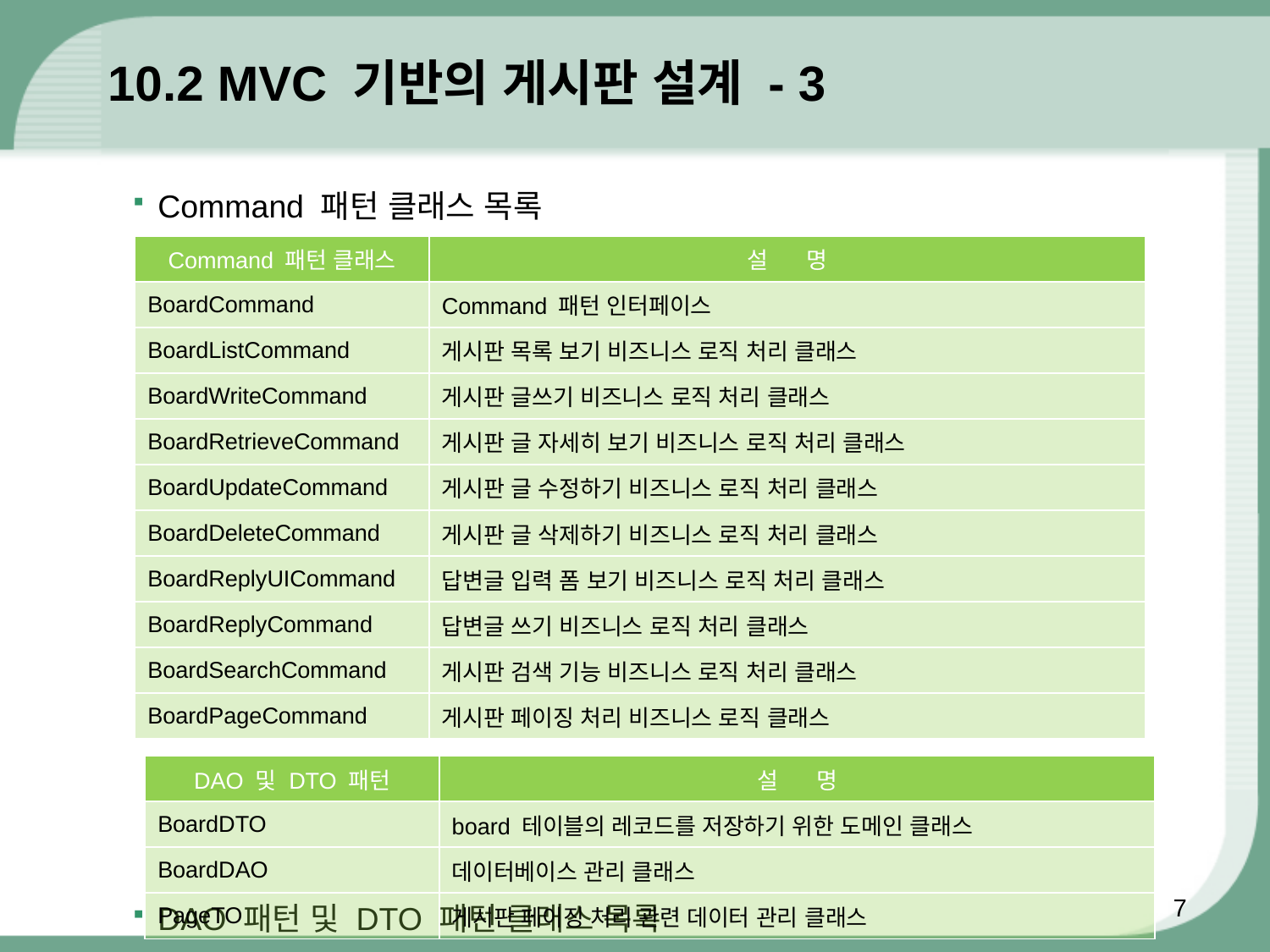

# 10.2 MVC 기반의 게시판 설계 - 3
Command 패턴 클래스 목록

DAO 패턴 및 DTO 패턴 클래스 목록
| Command 패턴 클래스 | 설 명 |
| --- | --- |
| BoardCommand | Command 패턴 인터페이스 |
| BoardListCommand | 게시판 목록 보기 비즈니스 로직 처리 클래스 |
| BoardWriteCommand | 게시판 글쓰기 비즈니스 로직 처리 클래스 |
| BoardRetrieveCommand | 게시판 글 자세히 보기 비즈니스 로직 처리 클래스 |
| BoardUpdateCommand | 게시판 글 수정하기 비즈니스 로직 처리 클래스 |
| BoardDeleteCommand | 게시판 글 삭제하기 비즈니스 로직 처리 클래스 |
| BoardReplyUICommand | 답변글 입력 폼 보기 비즈니스 로직 처리 클래스 |
| BoardReplyCommand | 답변글 쓰기 비즈니스 로직 처리 클래스 |
| BoardSearchCommand | 게시판 검색 기능 비즈니스 로직 처리 클래스 |
| BoardPageCommand | 게시판 페이징 처리 비즈니스 로직 클래스 |
| DAO 및 DTO 패턴 | 설 명 |
| --- | --- |
| BoardDTO | board 테이블의 레코드를 저장하기 위한 도메인 클래스 |
| BoardDAO | 데이터베이스 관리 클래스 |
| PageTO | 게시판 페이징 처리 관련 데이터 관리 클래스 |
7